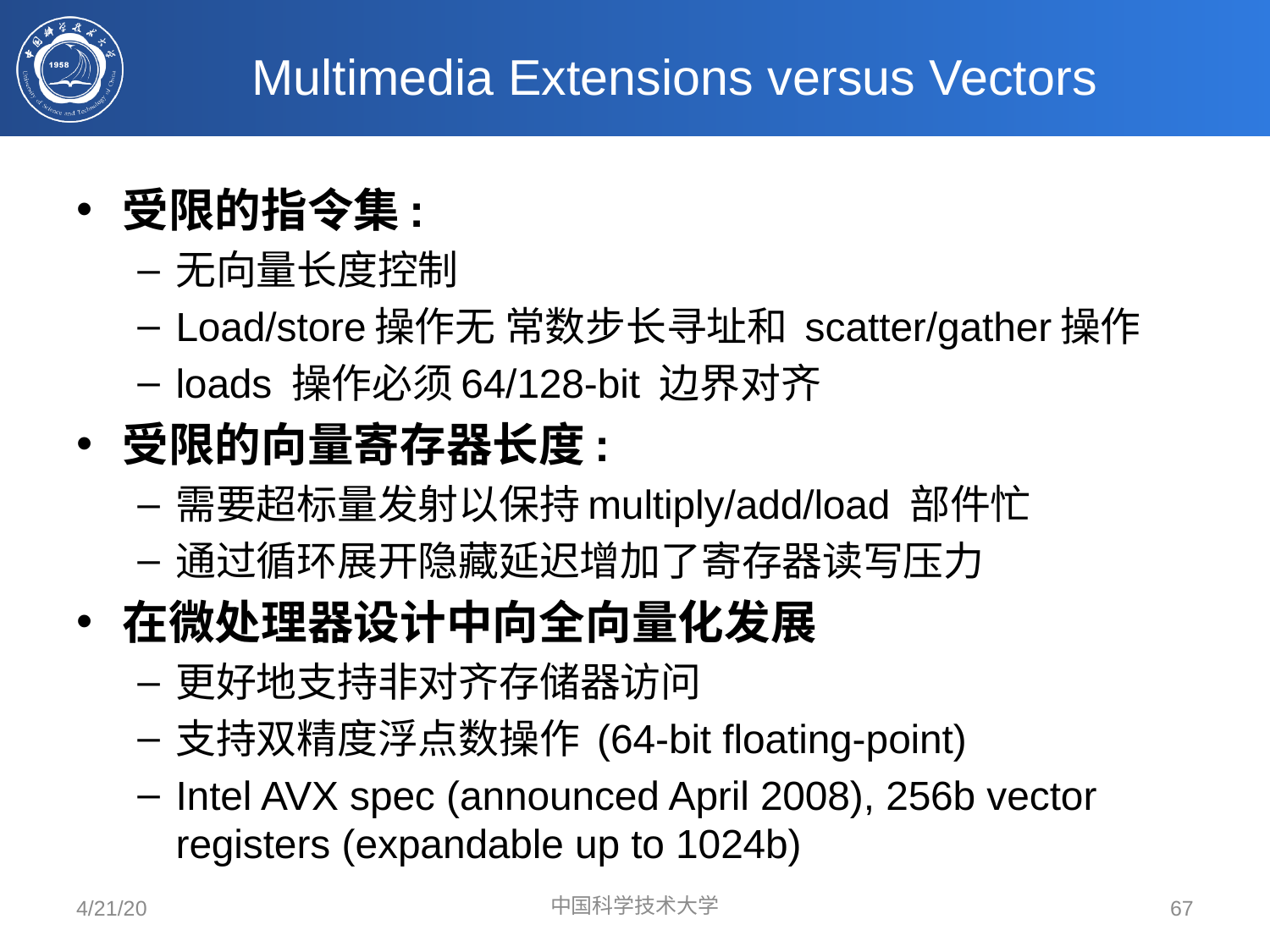

# Multimedia Extensions versus Vectors
受限的指令集:
无向量长度控制
Load/store操作无 常数步长寻址和 scatter/gather操作
loads 操作必须64/128-bit 边界对齐
受限的向量寄存器长度:
需要超标量发射以保持multiply/add/load 部件忙
通过循环展开隐藏延迟增加了寄存器读写压力
在微处理器设计中向全向量化发展
更好地支持非对齐存储器访问
支持双精度浮点数操作 (64-bit floating-point)
Intel AVX spec (announced April 2008), 256b vector registers (expandable up to 1024b)
4/21/20
中国科学技术大学
67